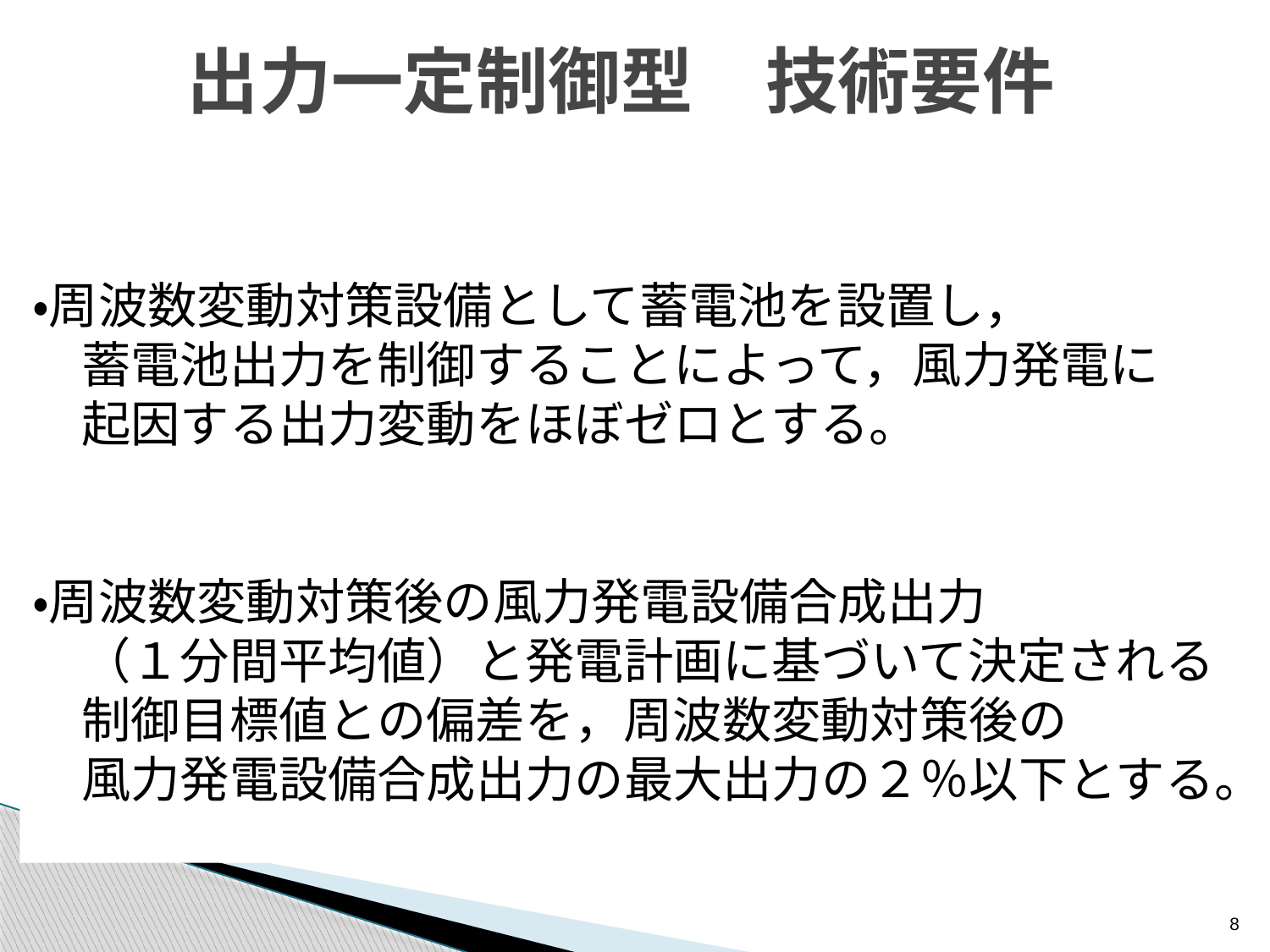

# 出力一定制御型　技術要件
・周波数変動対策設備として蓄電池を設置し，
　蓄電池出力を制御することによって，風力発電に
　起因する出力変動をほぼゼロとする。

・周波数変動対策後の風力発電設備合成出力
　（１分間平均値）と発電計画に基づいて決定される
　制御目標値との偏差を，周波数変動対策後の
　風力発電設備合成出力の最大出力の２％以下とする。
8